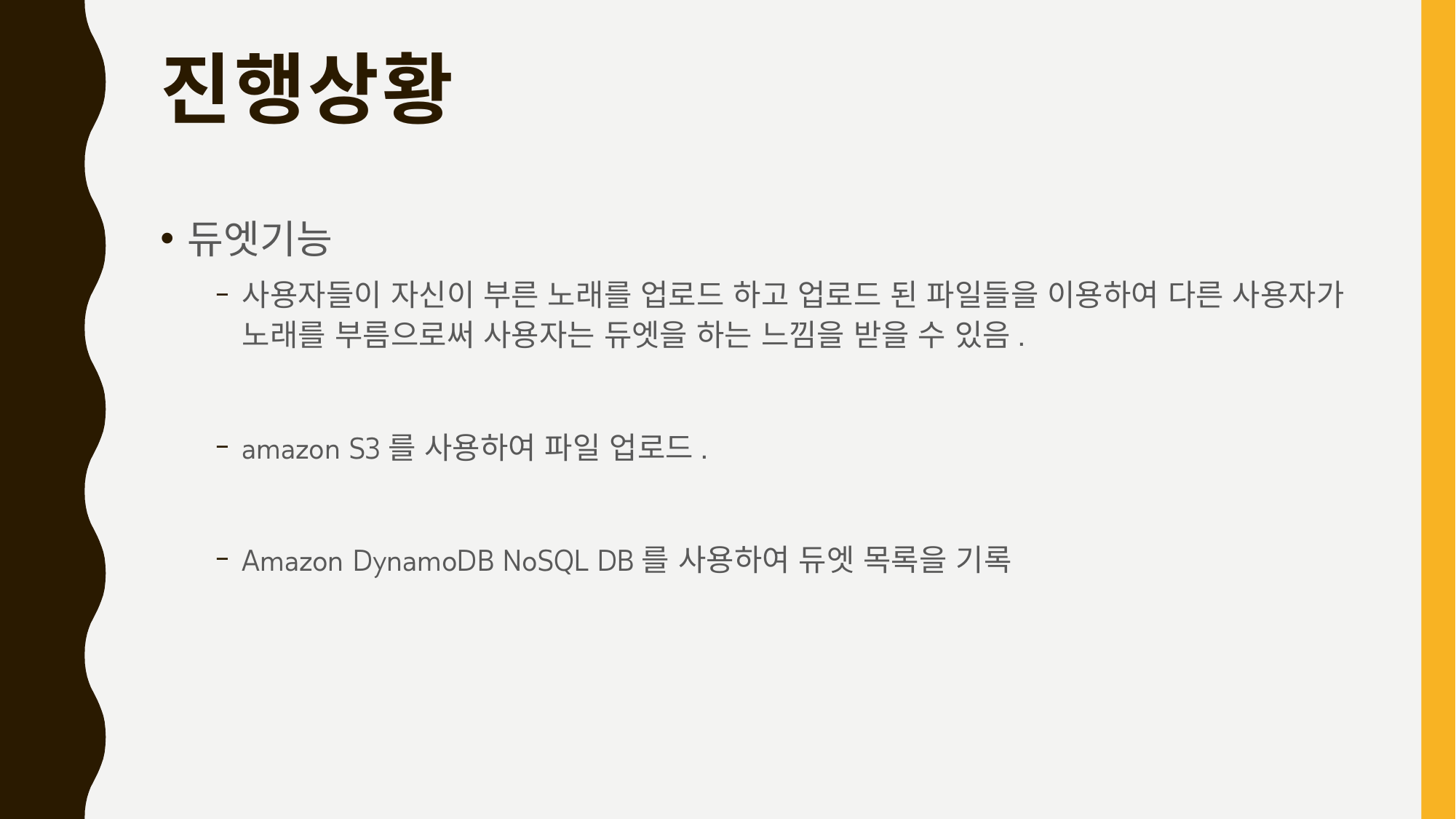

# 진행상황
듀엣기능
사용자들이 자신이 부른 노래를 업로드 하고 업로드 된 파일들을 이용하여 다른 사용자가 노래를 부름으로써 사용자는 듀엣을 하는 느낌을 받을 수 있음.

amazon S3를 사용하여 파일 업로드.

Amazon DynamoDB NoSQL DB를 사용하여 듀엣 목록을 기록